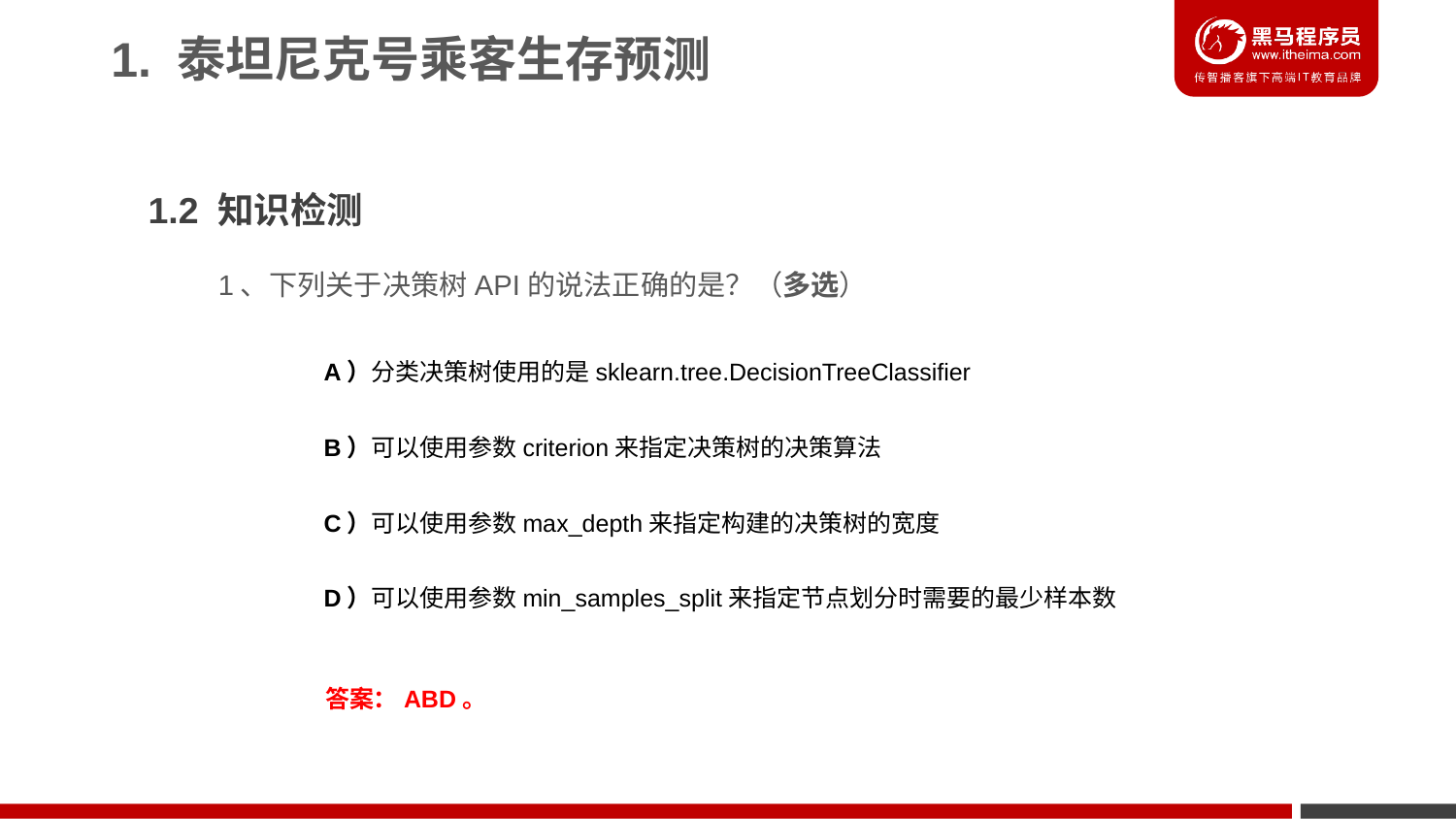

1. 泰坦尼克号乘客生存预测
1.2 知识检测
1、下列关于决策树API的说法正确的是？（多选）
A）分类决策树使用的是sklearn.tree.DecisionTreeClassifier

B）可以使用参数criterion来指定决策树的决策算法

C）可以使用参数max_depth来指定构建的决策树的宽度

D）可以使用参数min_samples_split来指定节点划分时需要的最少样本数
答案：ABD。